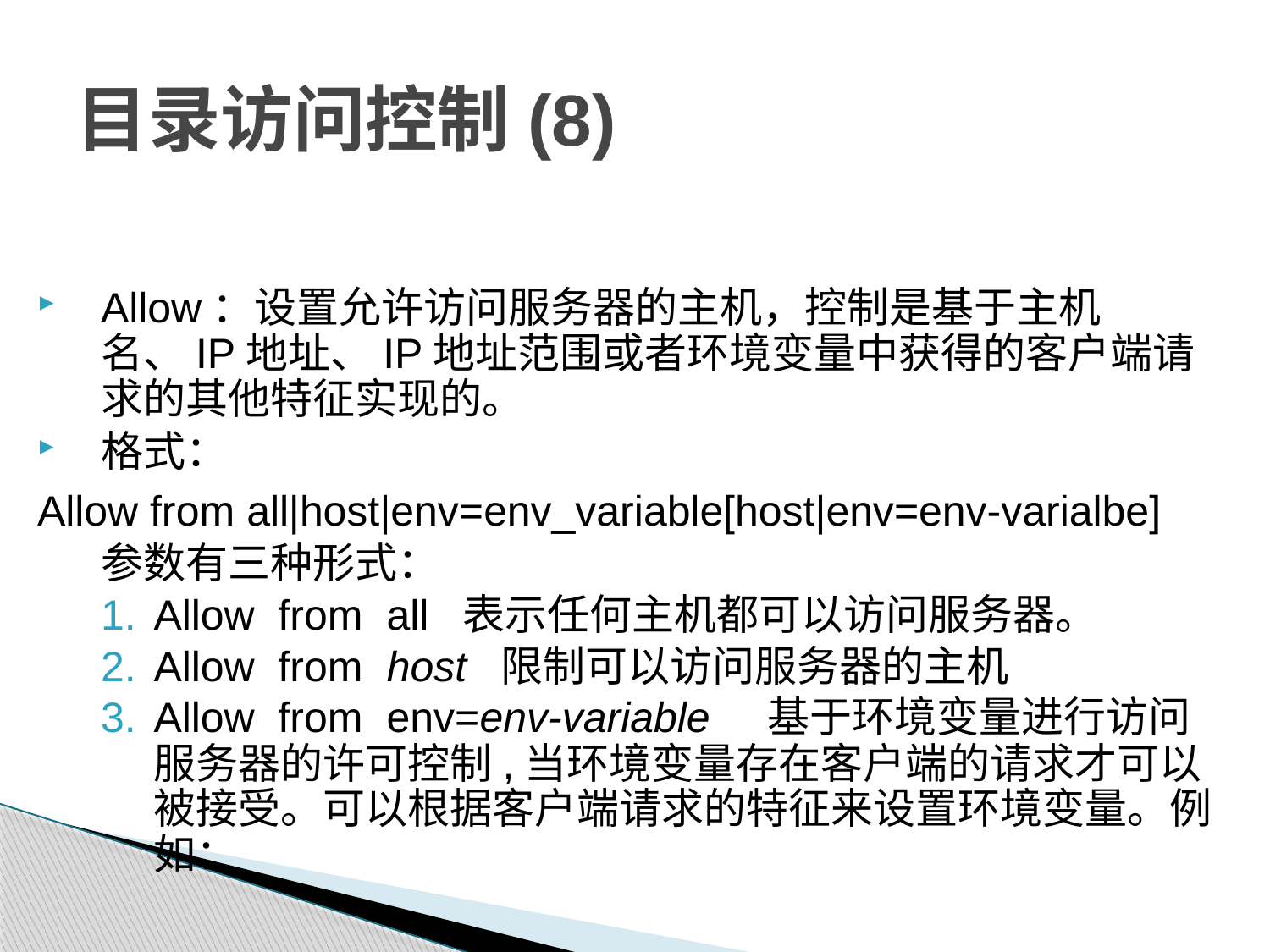

# 目录访问控制(8)
Allow：设置允许访问服务器的主机，控制是基于主机名、IP地址、IP地址范围或者环境变量中获得的客户端请求的其他特征实现的。
格式：
Allow from all|host|env=env_variable[host|env=env-varialbe]
参数有三种形式：
Allow  from  all  表示任何主机都可以访问服务器。
Allow  from  host  限制可以访问服务器的主机
Allow  from  env=env-variable    基于环境变量进行访问服务器的许可控制,当环境变量存在客户端的请求才可以被接受。可以根据客户端请求的特征来设置环境变量。例如：